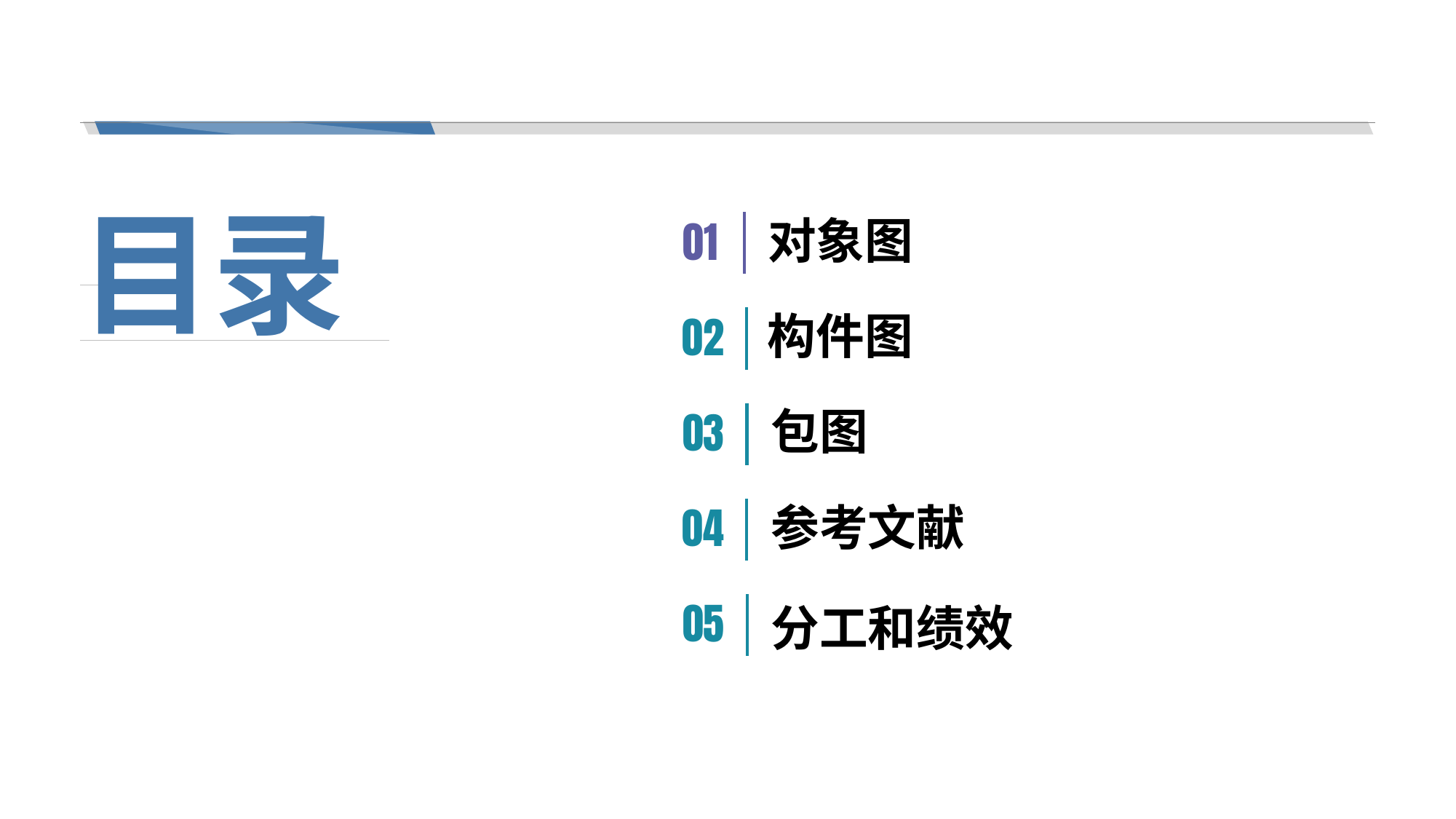

对象图
01
目录
构件图
02
包图
03
参考文献
04
05
分工和绩效